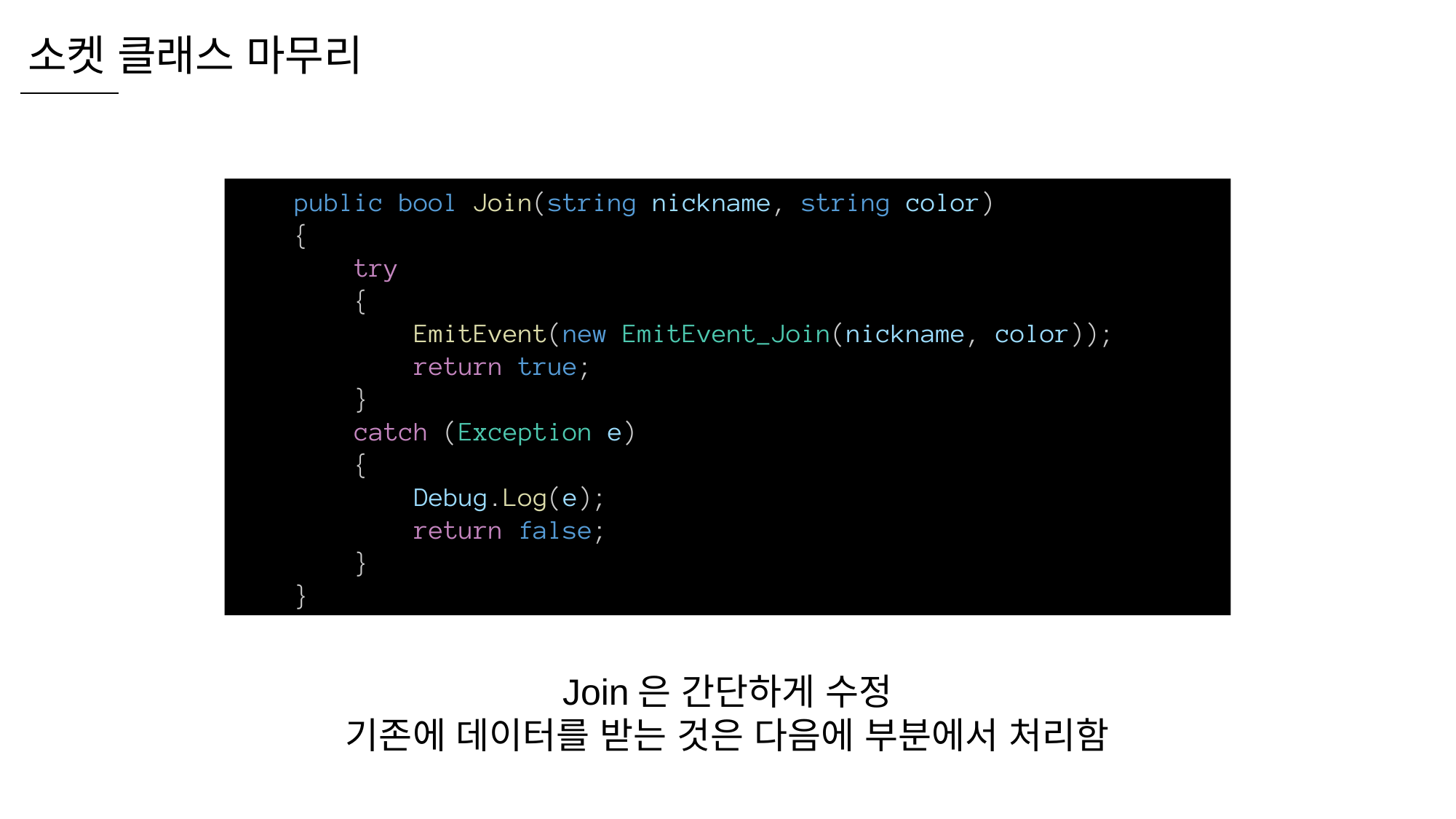

소켓 클래스 마무리
    public bool Join(string nickname, string color)
    {
        try
        {
            EmitEvent(new EmitEvent_Join(nickname, color));
            return true;
        }
        catch (Exception e)
        {
            Debug.Log(e);
            return false;
        }
    }
Join은 간단하게 수정
기존에 데이터를 받는 것은 다음에 부분에서 처리함